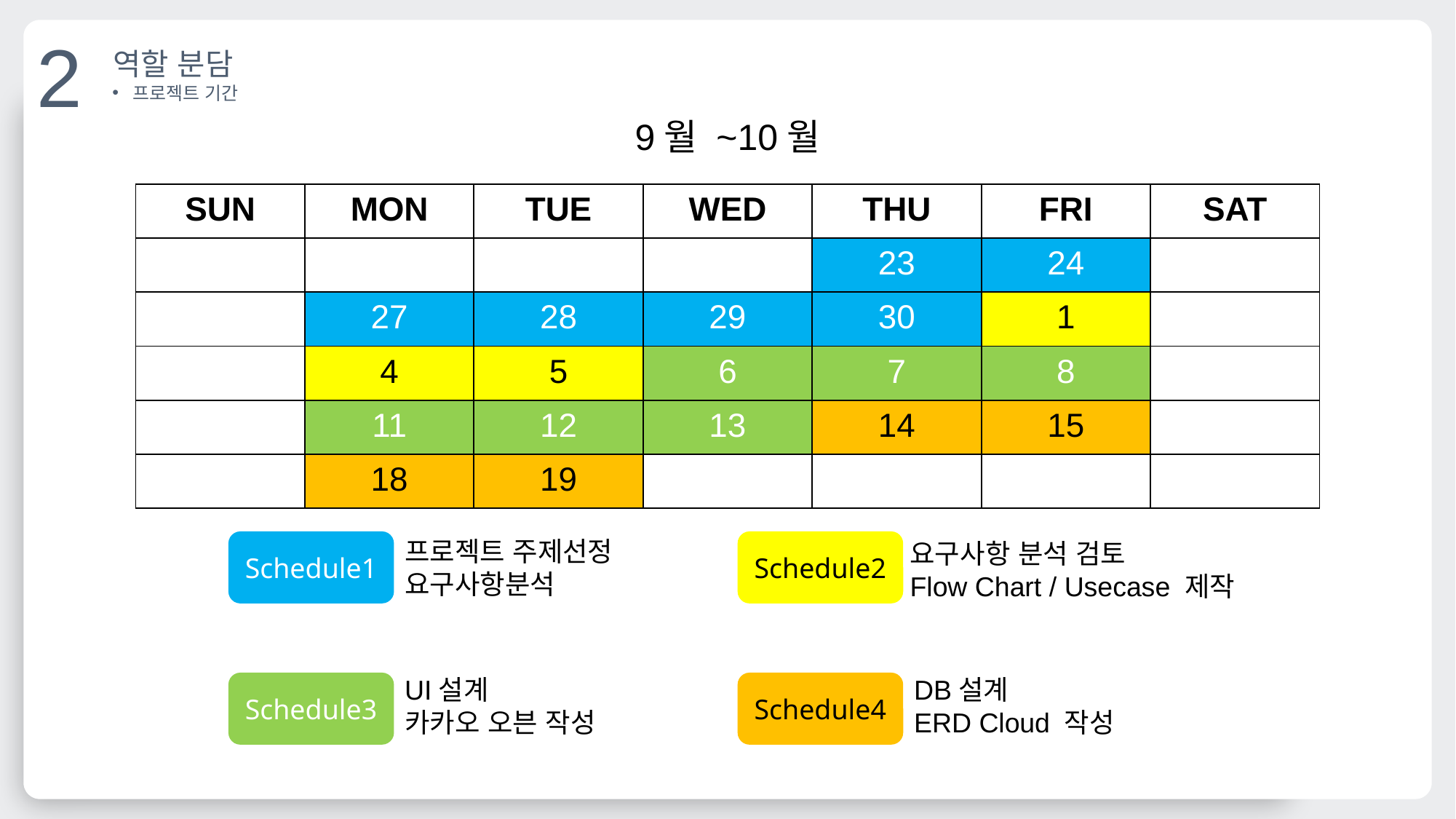

2
역할 분담
프로젝트 기간
9월 ~10월
| SUN | MON | TUE | WED | THU | FRI | SAT |
| --- | --- | --- | --- | --- | --- | --- |
|  |  |  |  | 23 | 24 |  |
|  | 27 | 28 | 29 | 30 | 1 |  |
|  | 4 | 5 | 6 | 7 | 8 |  |
|  | 11 | 12 | 13 | 14 | 15 |  |
|  | 18 | 19 |  |  |  |  |
프로젝트 주제선정
요구사항분석
Schedule1
Schedule2
요구사항 분석 검토
Flow Chart / Usecase 제작
DB설계
ERD Cloud 작성
UI설계
카카오 오븐 작성
Schedule3
Schedule4